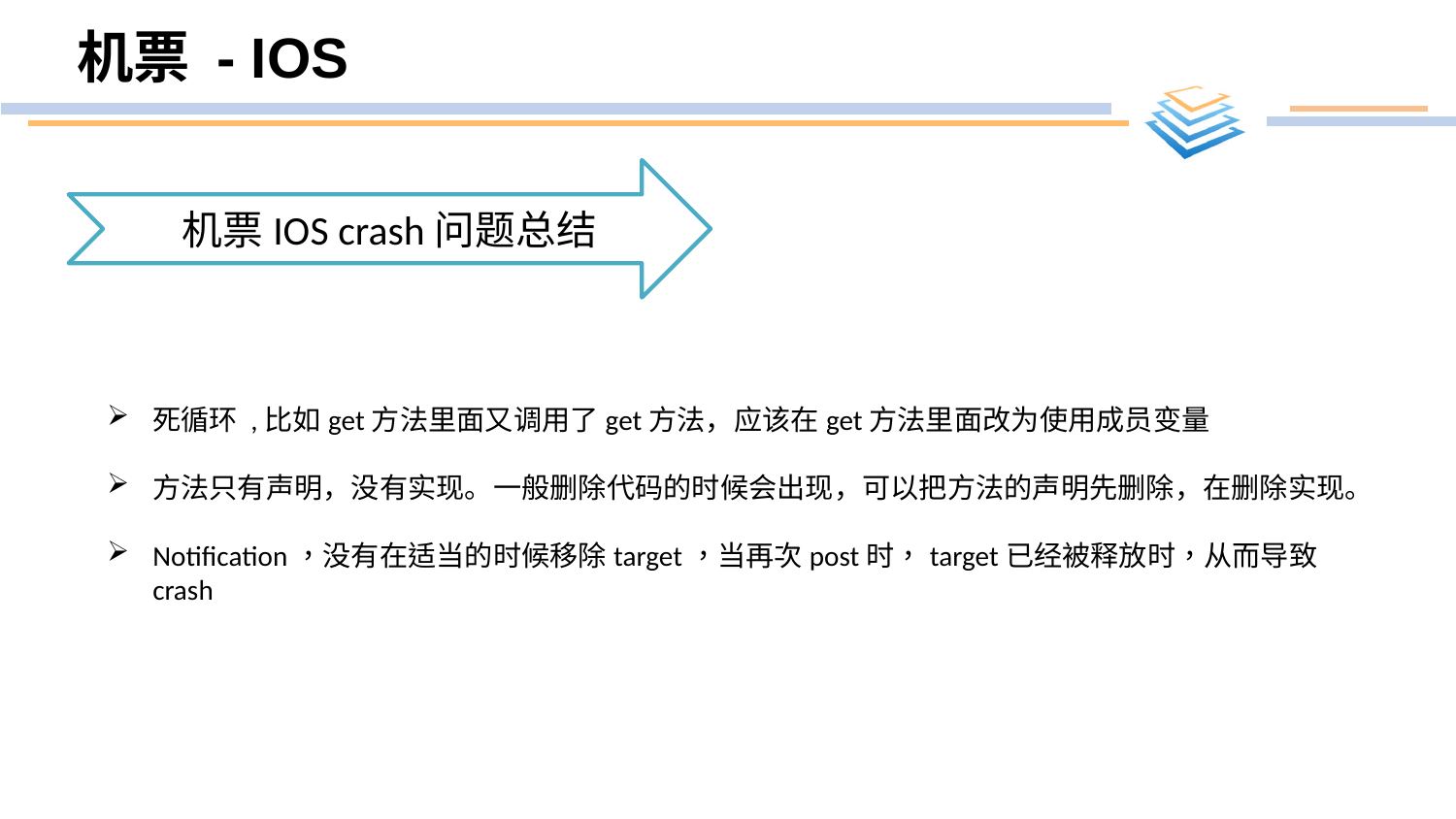

# 机票 - IOS
机票IOS crash问题总结

死循环 ,比如get方法里面又调用了get方法，应该在get方法里面改为使用成员变量

方法只有声明，没有实现。一般删除代码的时候会出现，可以把方法的声明先删除，在删除实现。

Notification，没有在适当的时候移除target，当再次post时，target已经被释放时，从而导致crash